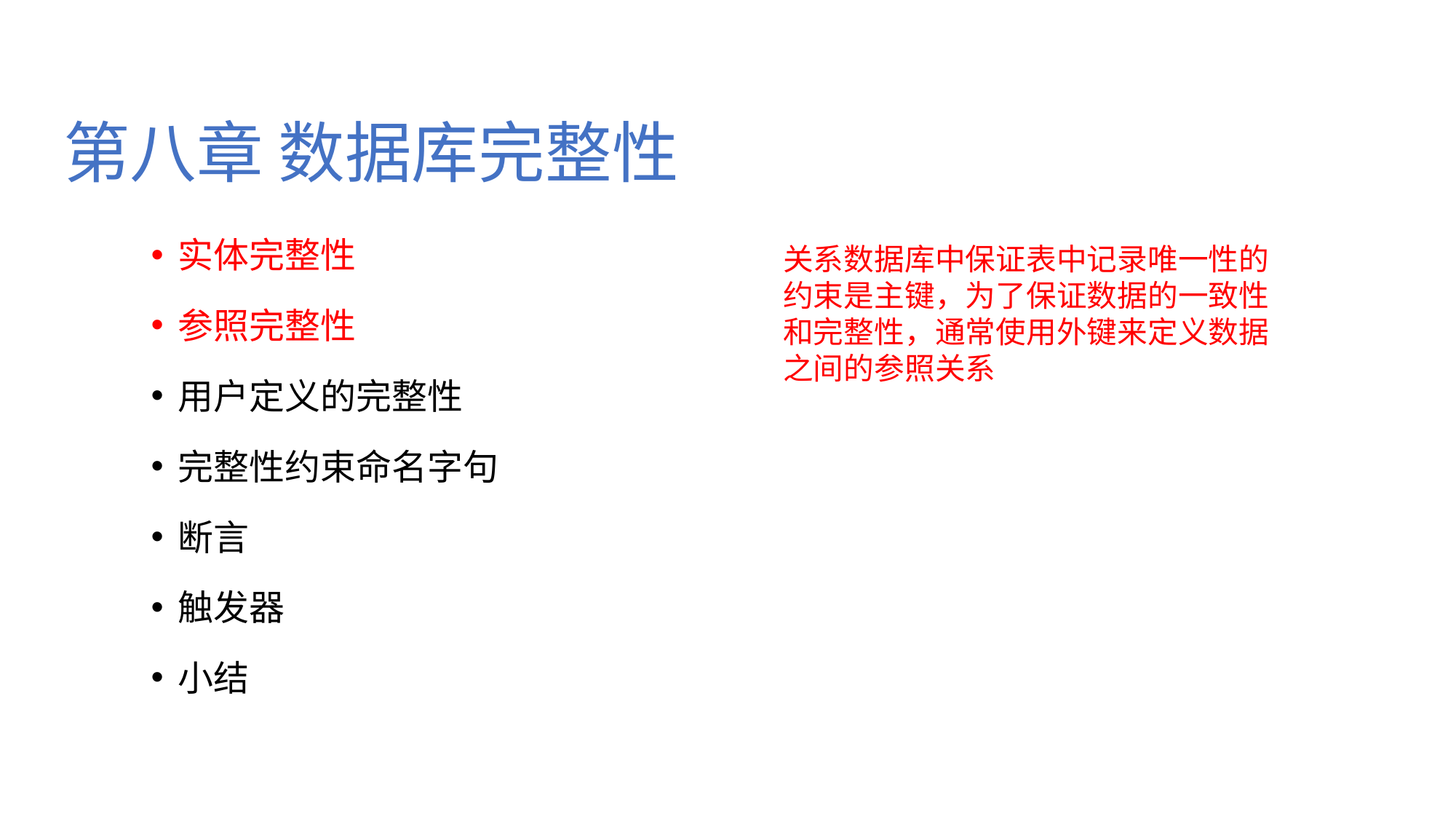

第八章 数据库完整性
实体完整性
参照完整性
用户定义的完整性
完整性约束命名字句
断言
触发器
小结

关系数据库中保证表中记录唯一性的约束是主键，为了保证数据的一致性和完整性，通常使用外键来定义数据之间的参照关系